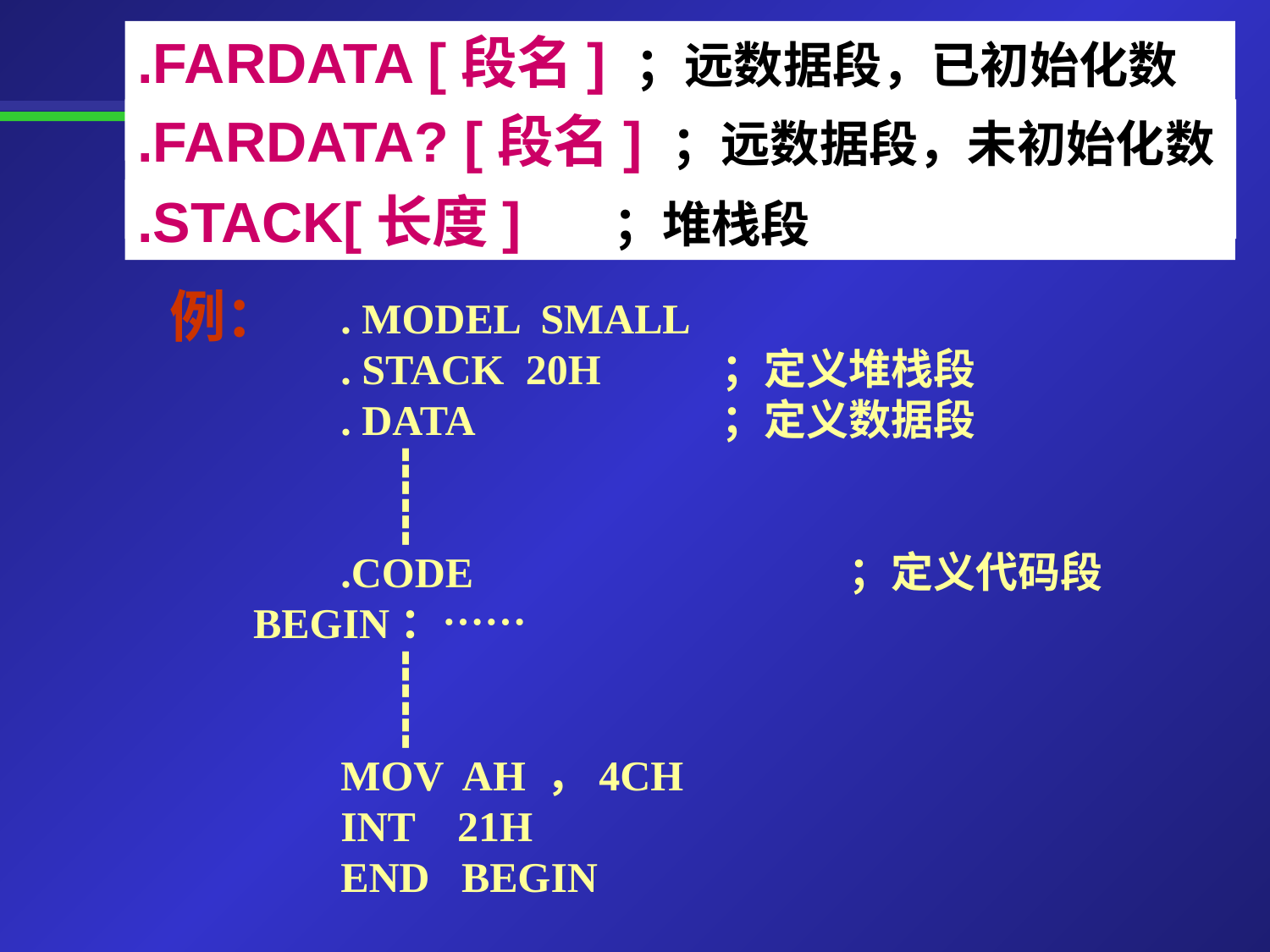

.FARDATA [段名] ；远数据段，已初始化数据
.FARDATA? [段名] ；远数据段，未初始化数据
.STACK[长度]     ；堆栈段
例：
	. MODEL  SMALL
	. STACK  20H	；定义堆栈段
	. DATA		；定义数据段
      	     ┇
	     ┇
	.CODE			；定义代码段
BEGIN：……
	     ┇
	     ┇
	MOV  AH ，4CH
	INT    21H
	END   BEGIN
53